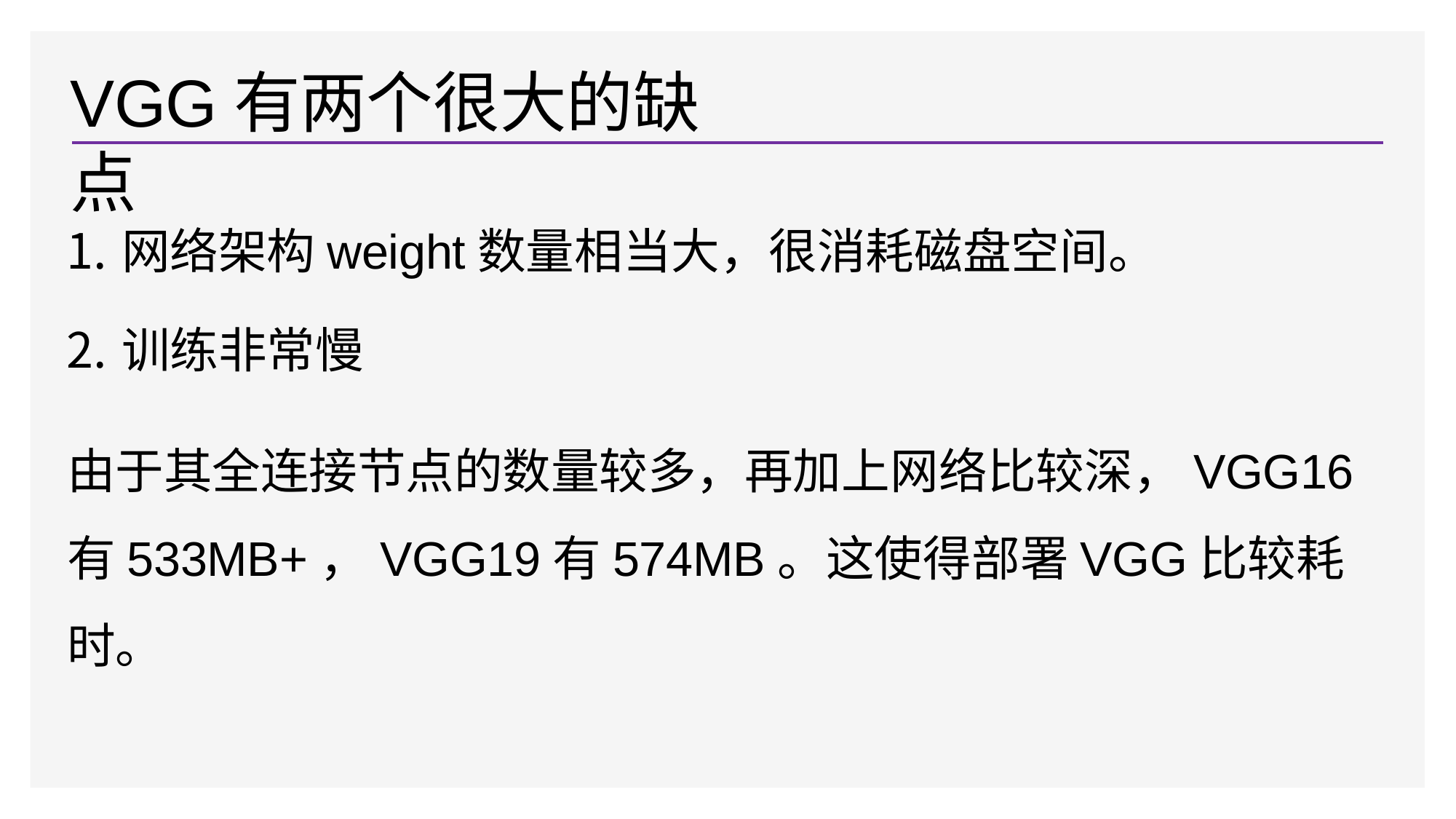

# VGG有两个很大的缺点
网络架构weight数量相当大，很消耗磁盘空间。

训练非常慢
由于其全连接节点的数量较多，再加上网络比较深，VGG16  有533MB+，VGG19有574MB。这使得部署VGG比较耗时。